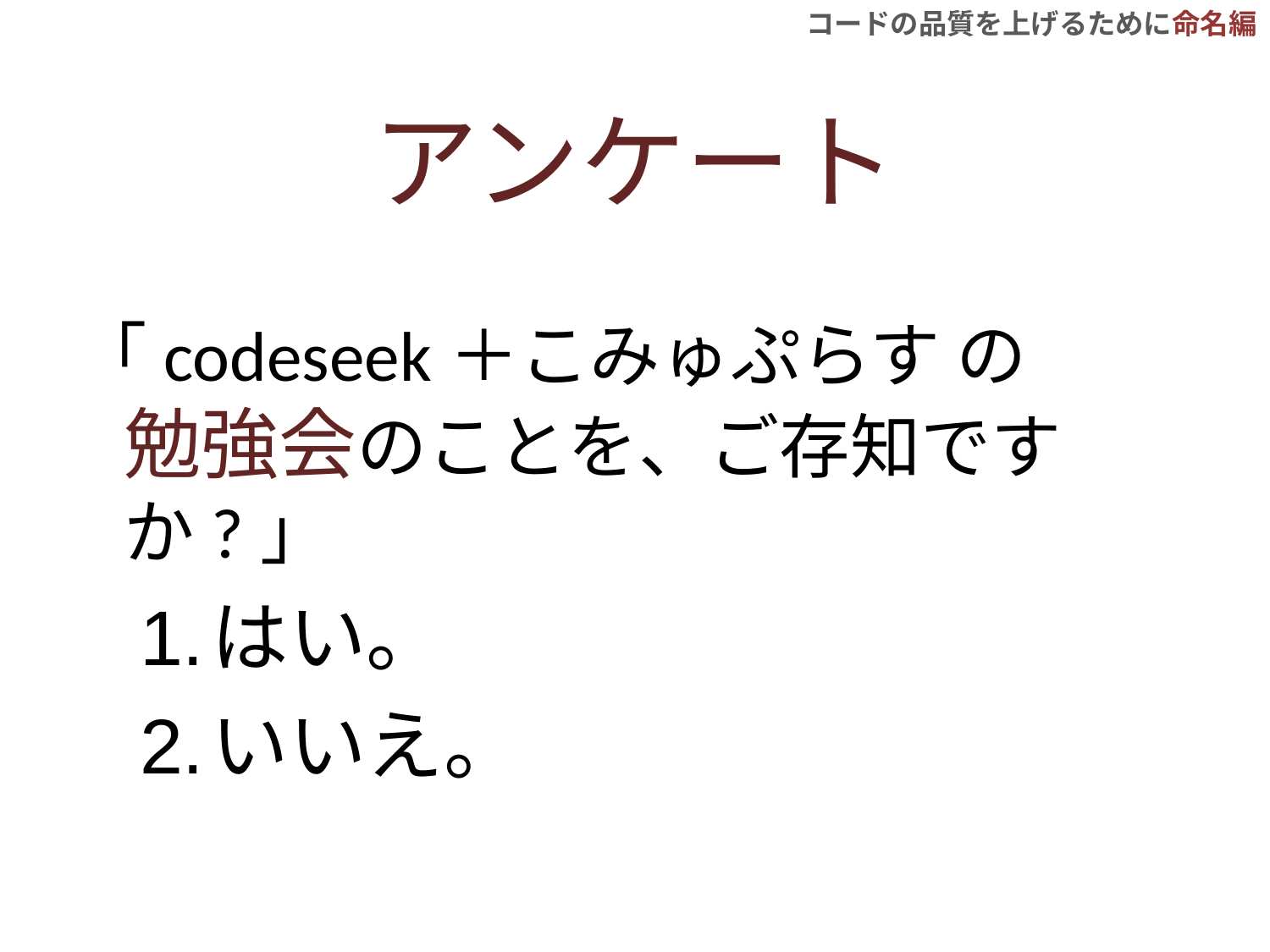

# アンケート
「codeseek＋こみゅぷらす の
勉強会のことを、ご存知ですか?」
はい。
いいえ。